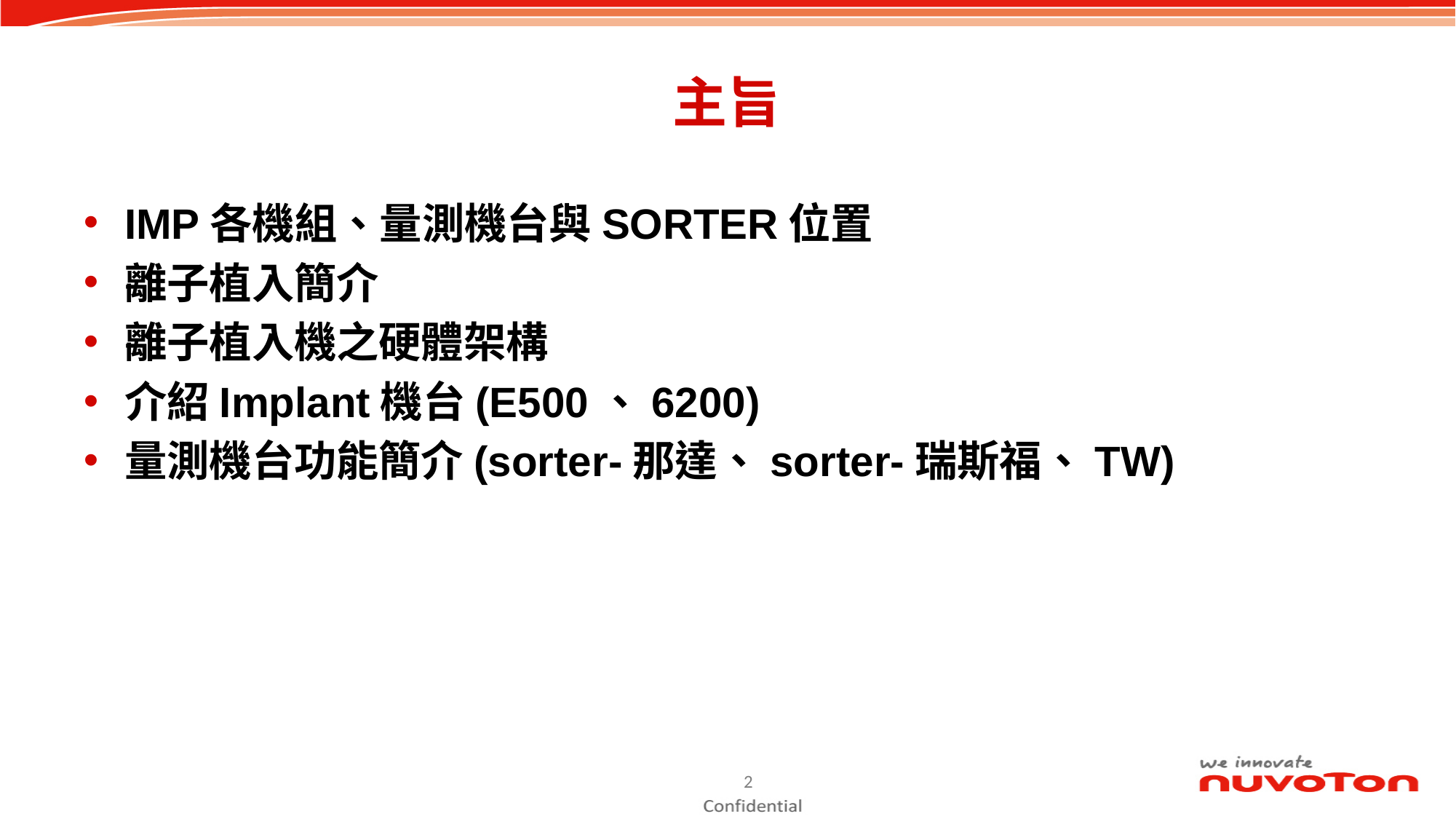

# 主旨
IMP各機組、量測機台與SORTER位置
離子植入簡介
離子植入機之硬體架構
介紹Implant機台(E500、6200)
量測機台功能簡介(sorter-那達、sorter-瑞斯福、TW)

2